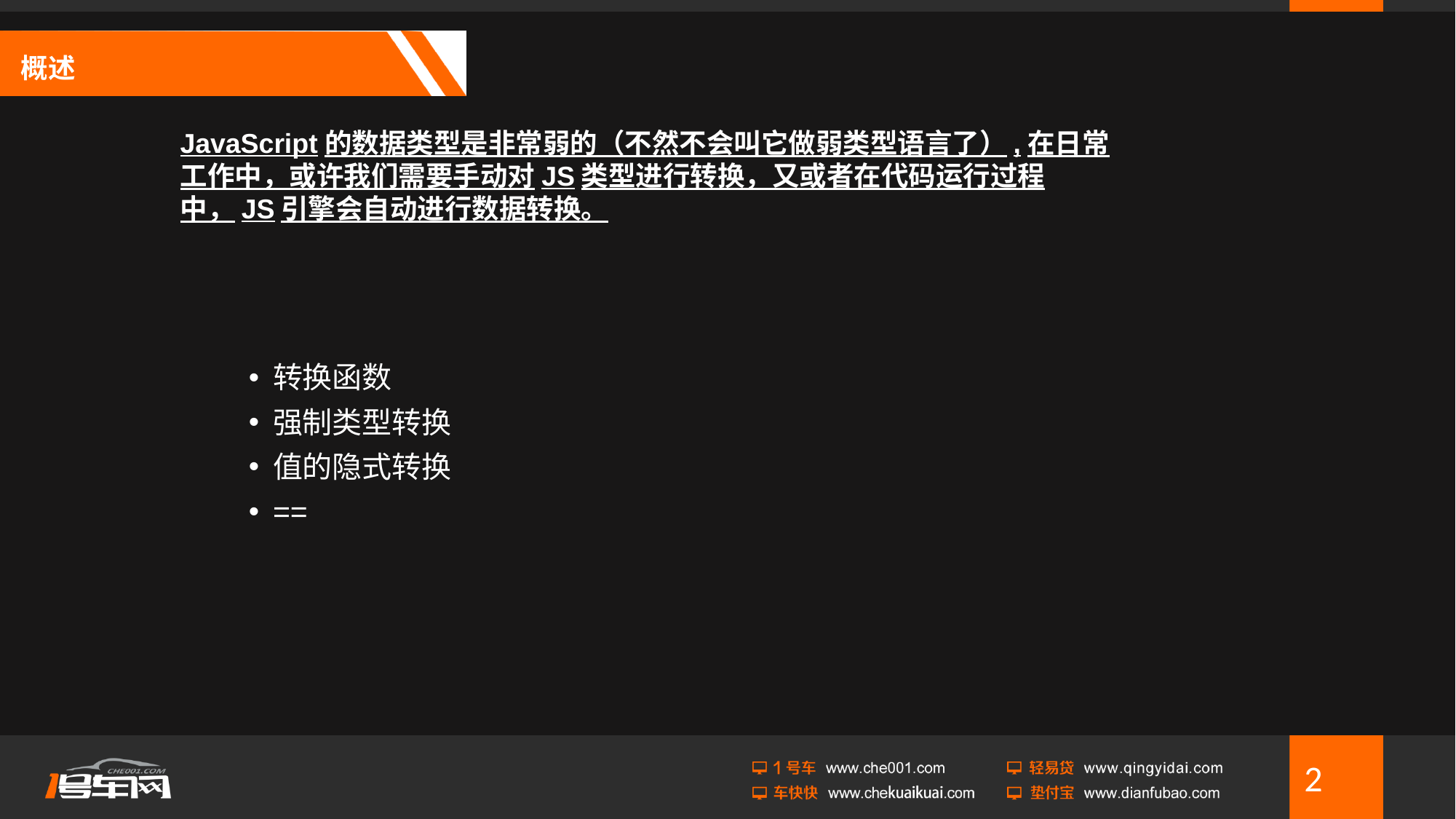

# 概述
JavaScript的数据类型是非常弱的（不然不会叫它做弱类型语言了）,在日常工作中，或许我们需要手动对JS类型进行转换，又或者在代码运行过程中，JS引擎会自动进行数据转换。

转换函数
强制类型转换
值的隐式转换
==
2